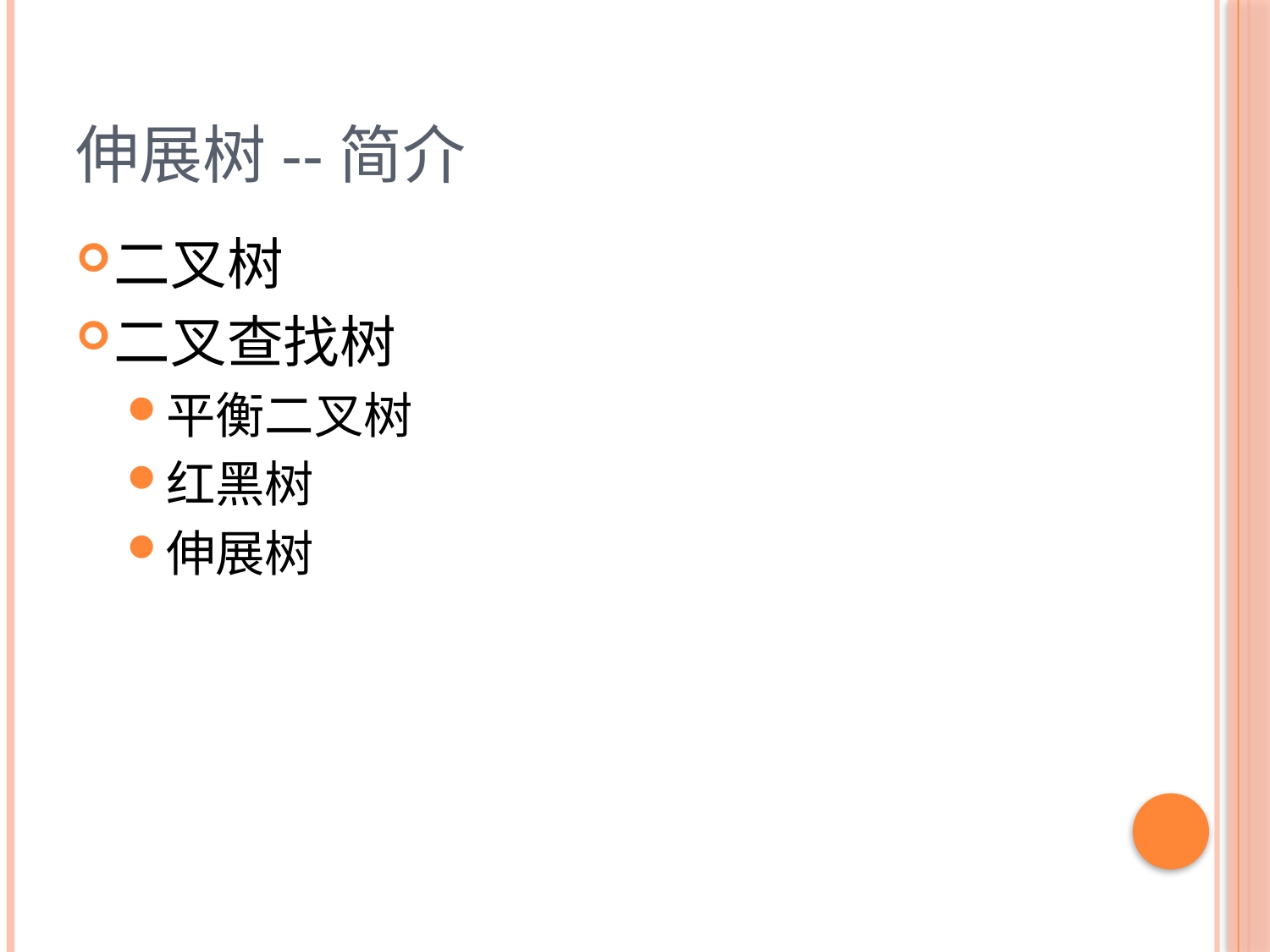

# 伸展树--简介
二叉树
二叉查找树
平衡二叉树
红黑树
伸展树